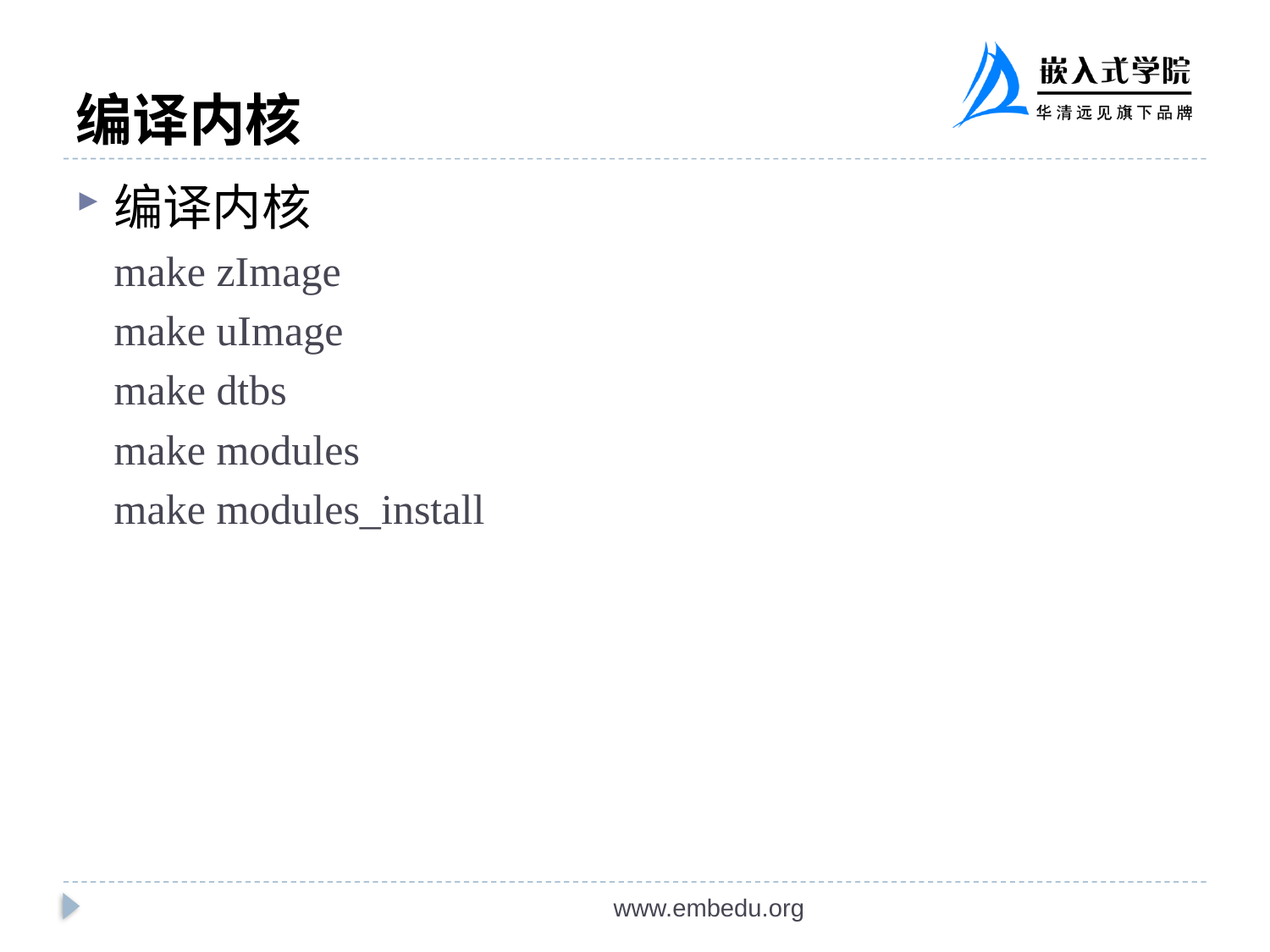

# 编译内核
编译内核
make zImage
make uImage
make dtbs
make modules
make modules_install
www.embedu.org